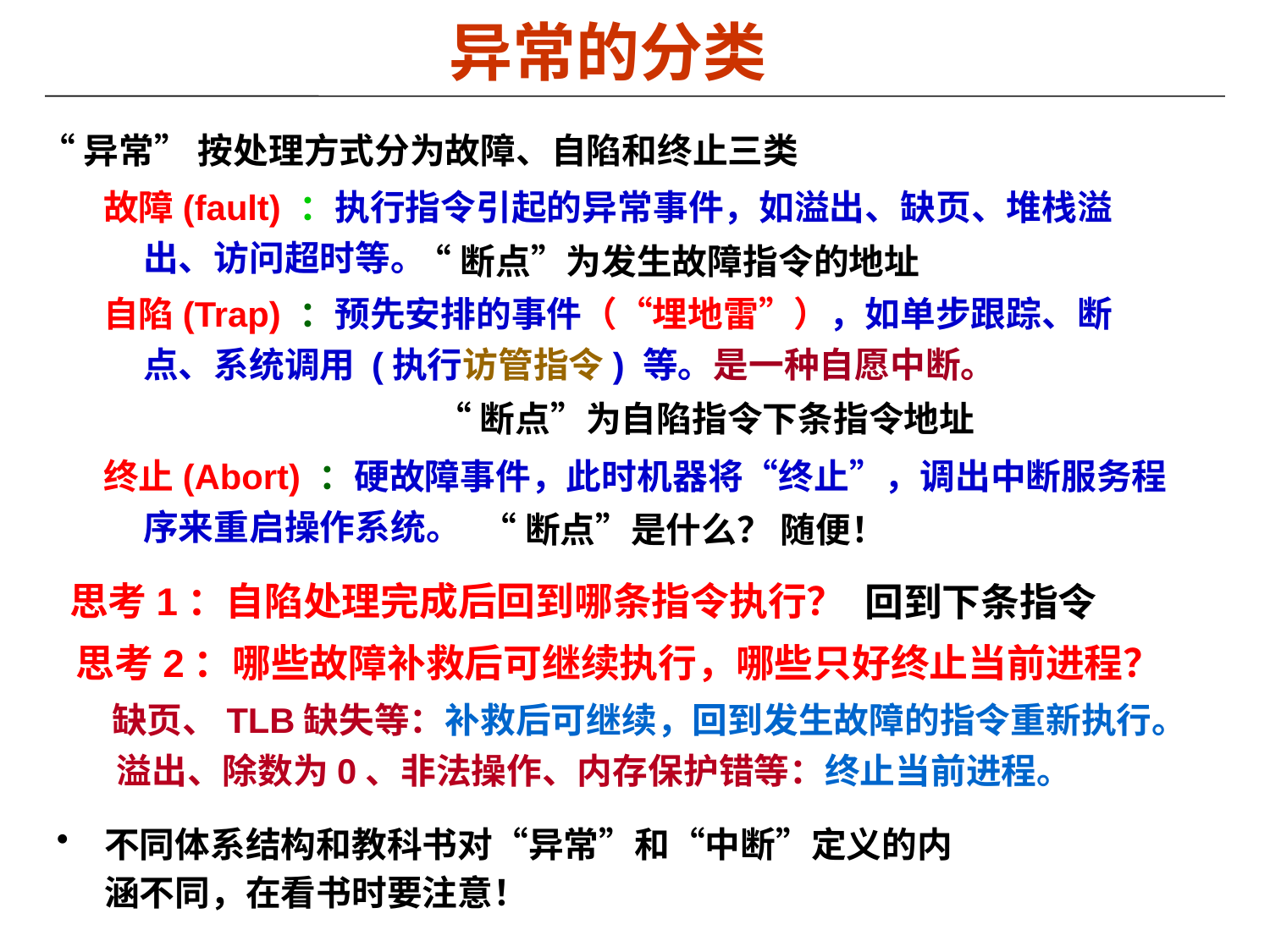

# 异常的分类
“异常” 按处理方式分为故障、自陷和终止三类
故障(fault) ：执行指令引起的异常事件，如溢出、缺页、堆栈溢出、访问超时等。
自陷(Trap) ：预先安排的事件（“埋地雷”），如单步跟踪、断点、系统调用 (执行访管指令) 等。是一种自愿中断。

终止(Abort) ：硬故障事件，此时机器将“终止”，调出中断服务程序来重启操作系统。
“断点”为发生故障指令的地址
“断点”为自陷指令下条指令地址
“断点”是什么？ 随便！
 回到下条指令
思考1：自陷处理完成后回到哪条指令执行？
思考2：哪些故障补救后可继续执行，哪些只好终止当前进程？
   缺页、TLB缺失等：补救后可继续，回到发生故障的指令重新执行。
    溢出、除数为0、非法操作、内存保护错等：终止当前进程。
不同体系结构和教科书对“异常”和“中断”定义的内涵不同，在看书时要注意！